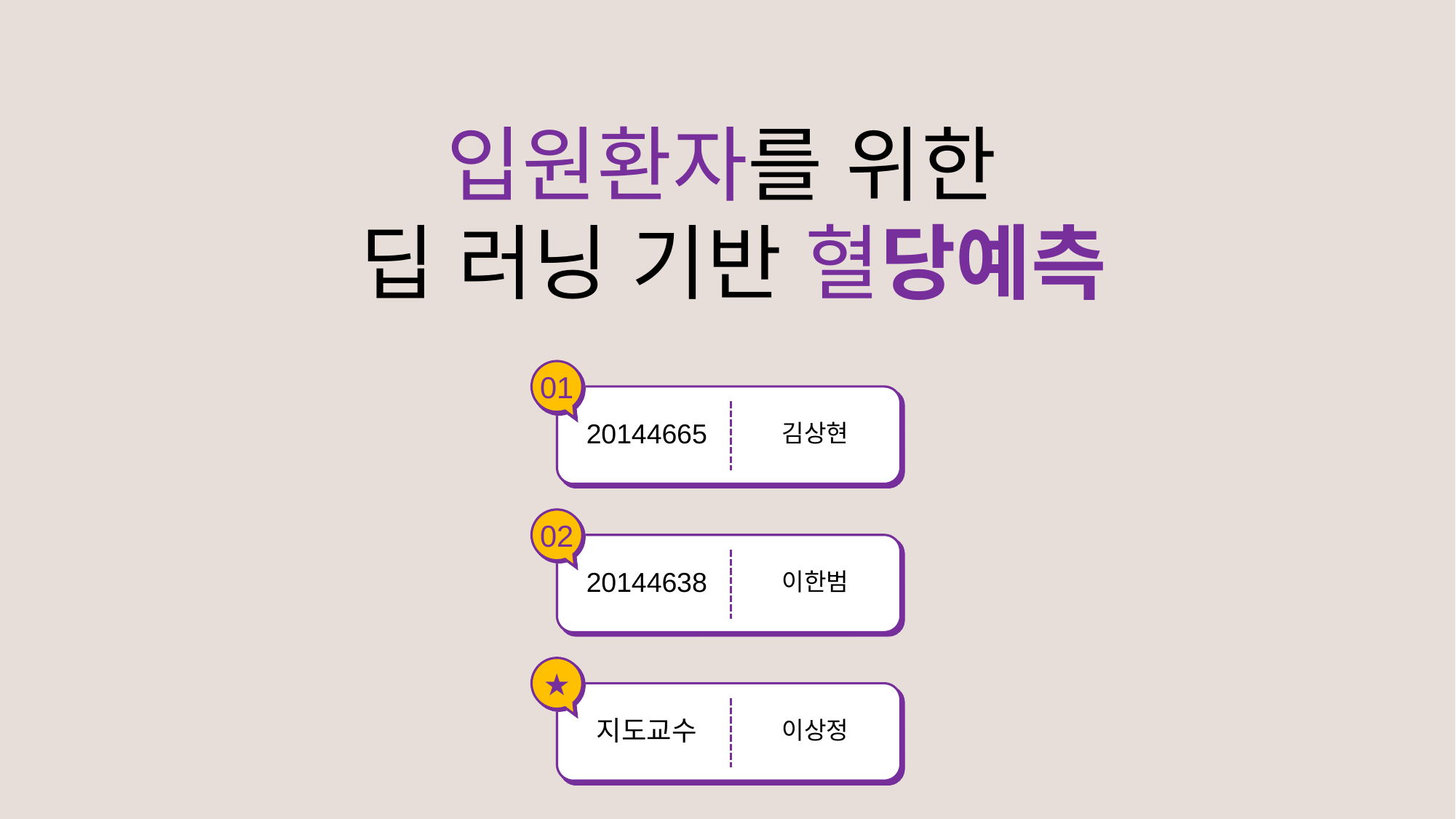

입원환자를 위한
딥 러닝 기반 혈당예측
01

20144665
김상현
02

20144638
이한범
★

지도교수
이상정